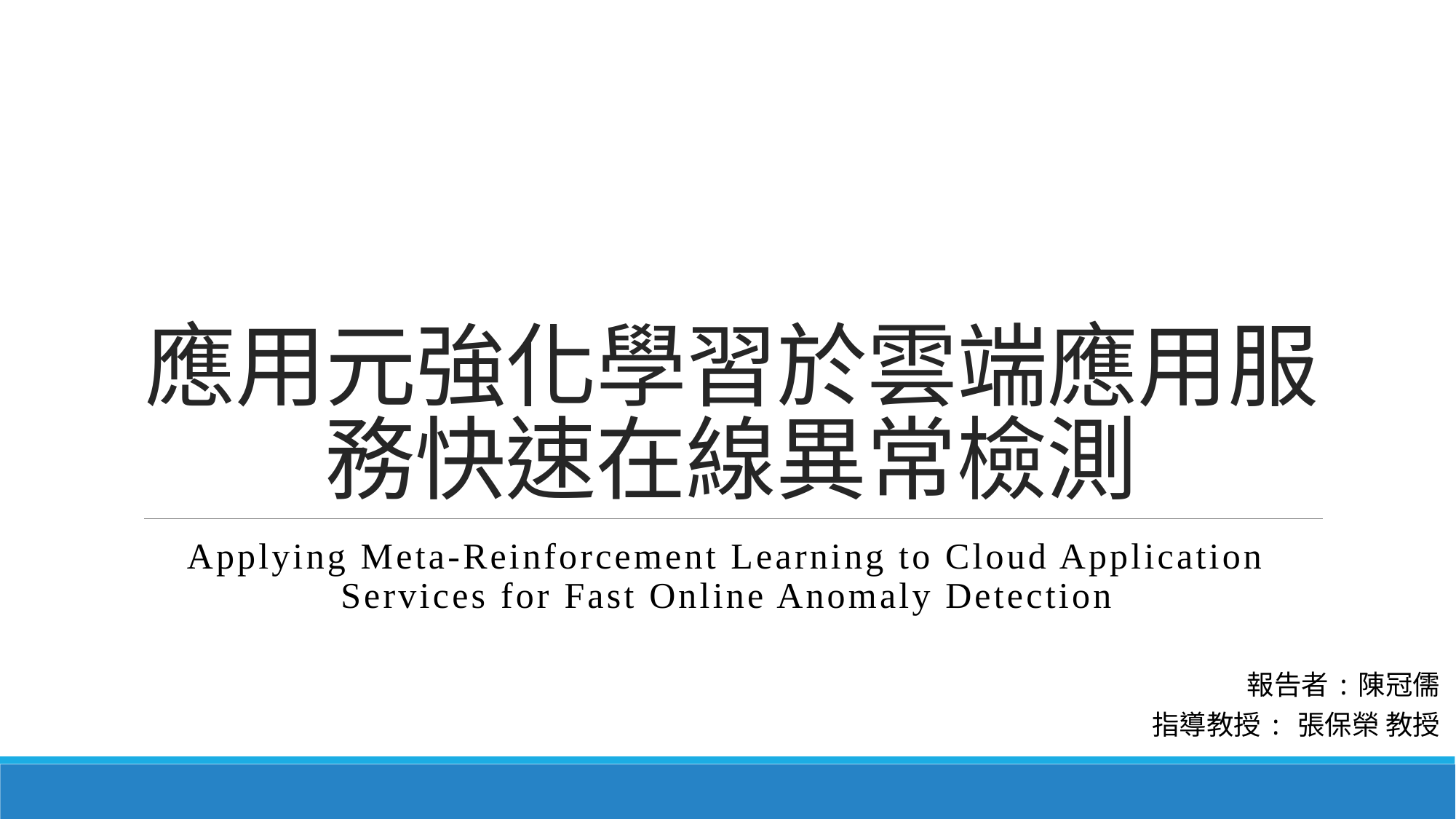

# 應用元強化學習於雲端應用服務快速在線異常檢測
Applying Meta-Reinforcement Learning to Cloud Application Services for Fast Online Anomaly Detection
報告者:陳冠儒
指導教授: 張保榮 教授